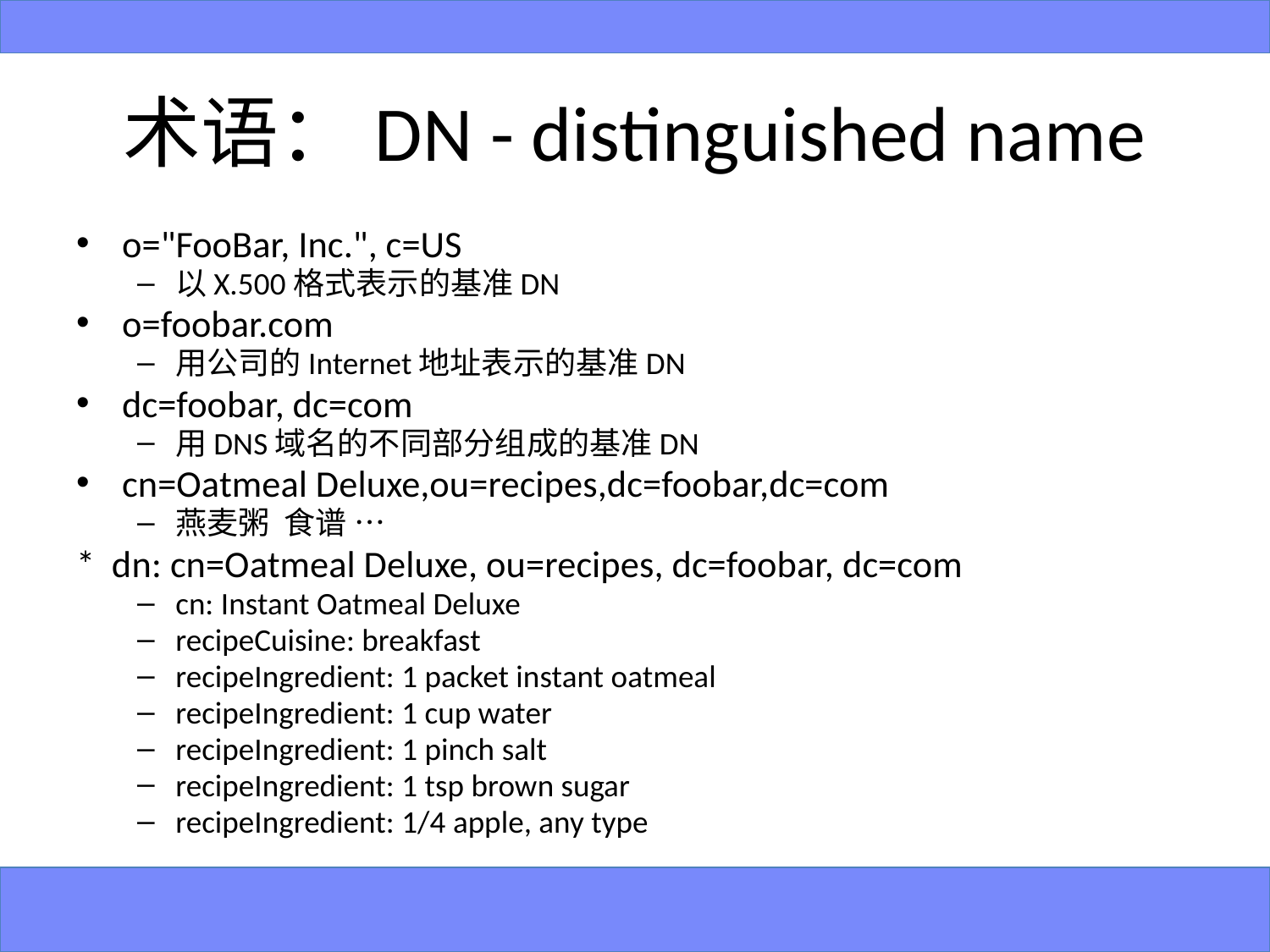

# 术语：DN - distinguished name
o="FooBar, Inc.", c=US
以X.500格式表示的基准DN
o=foobar.com
用公司的Internet地址表示的基准DN
dc=foobar, dc=com
用DNS域名的不同部分组成的基准DN
cn=Oatmeal Deluxe,ou=recipes,dc=foobar,dc=com
燕麦粥  食谱 …
*  dn: cn=Oatmeal Deluxe, ou=recipes, dc=foobar, dc=com
cn: Instant Oatmeal Deluxe
recipeCuisine: breakfast
recipeIngredient: 1 packet instant oatmeal
recipeIngredient: 1 cup water
recipeIngredient: 1 pinch salt
recipeIngredient: 1 tsp brown sugar
recipeIngredient: 1/4 apple, any type